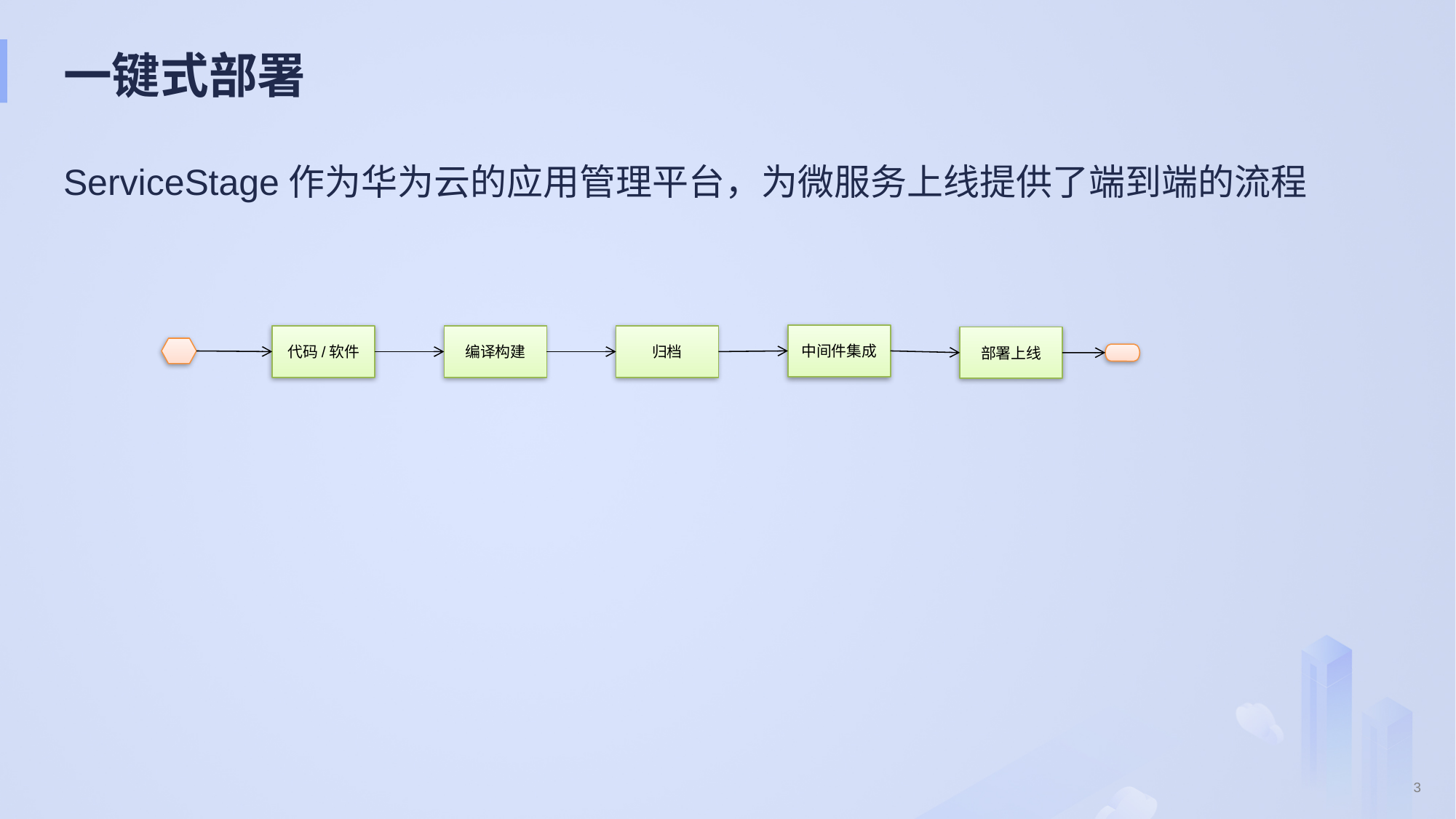

# 一键式部署
ServiceStage作为华为云的应用管理平台，为微服务上线提供了端到端的流程
中间件集成
代码/软件
编译构建
归档
部署上线